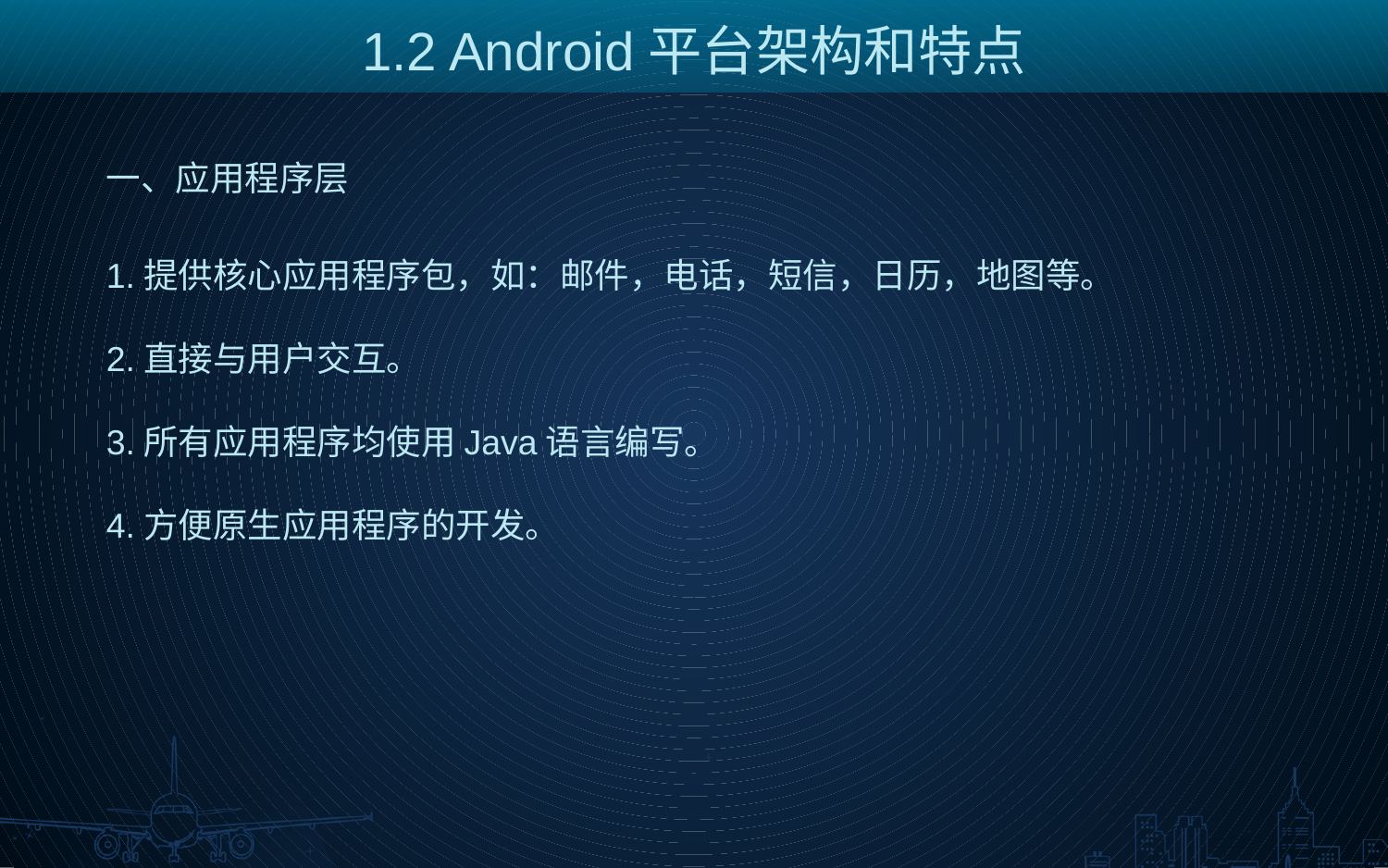

1.2 Android平台架构和特点
一、应用程序层
1.提供核心应用程序包，如：邮件，电话，短信，日历，地图等。

2.直接与用户交互。

3.所有应用程序均使用Java语言编写。

4.方便原生应用程序的开发。